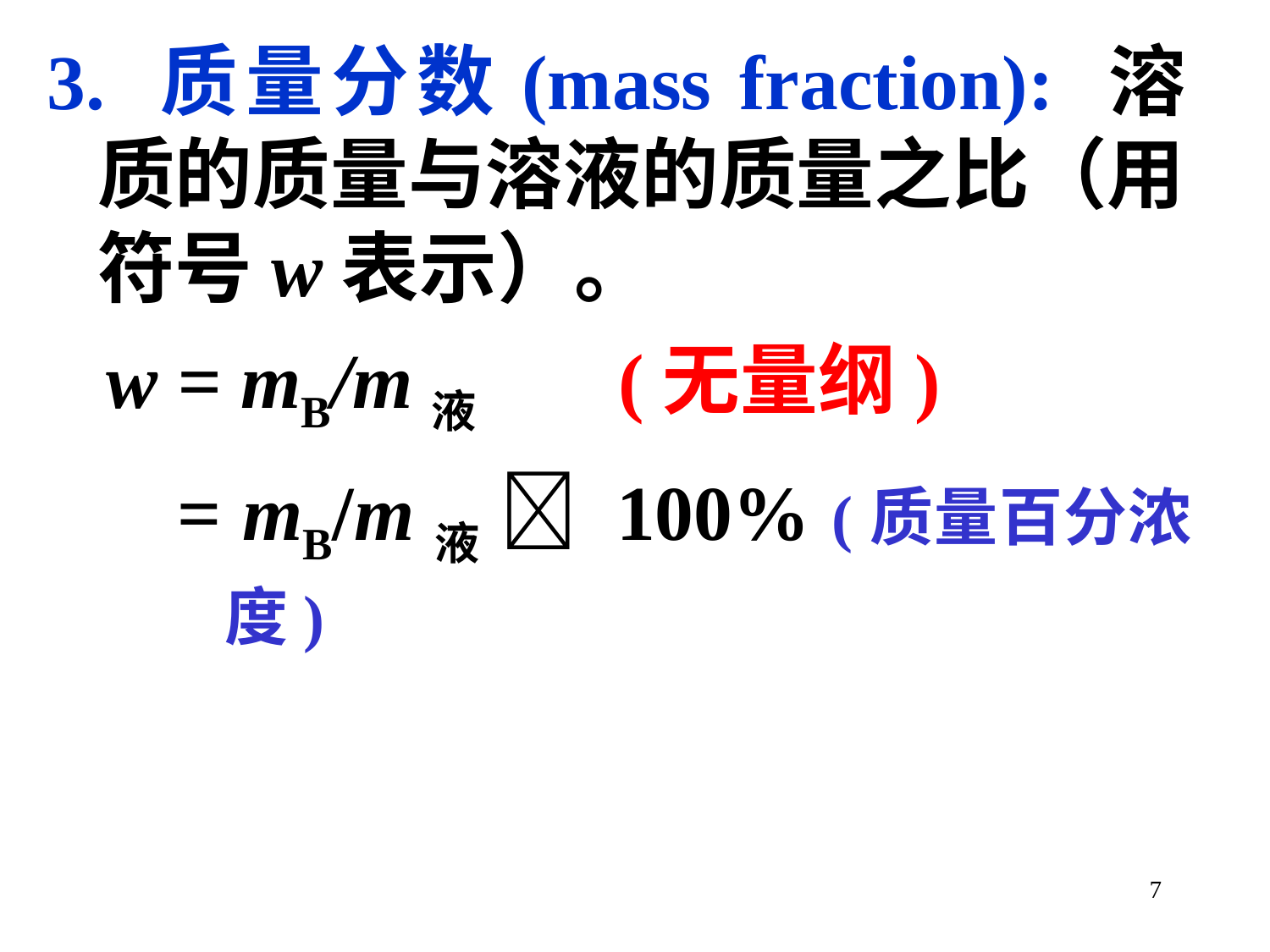

3. 质量分数(mass fraction): 溶质的质量与溶液的质量之比（用符号w表示）。
   w = mB/m液       (无量纲)
= mB/m液 × 100% (质量百分浓度)
7